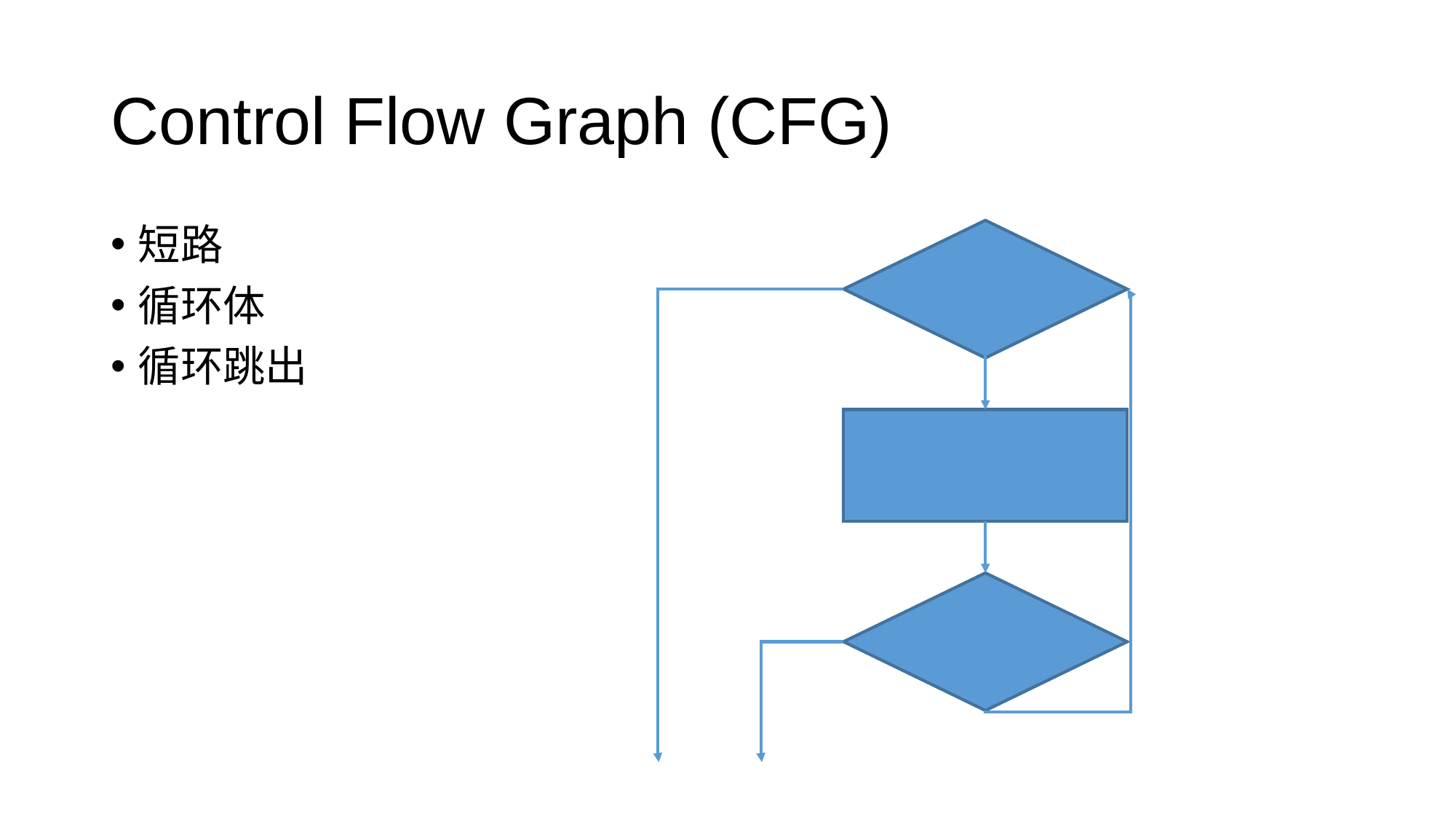

# Control Flow Graph (CFG)
短路
循环体
循环跳出